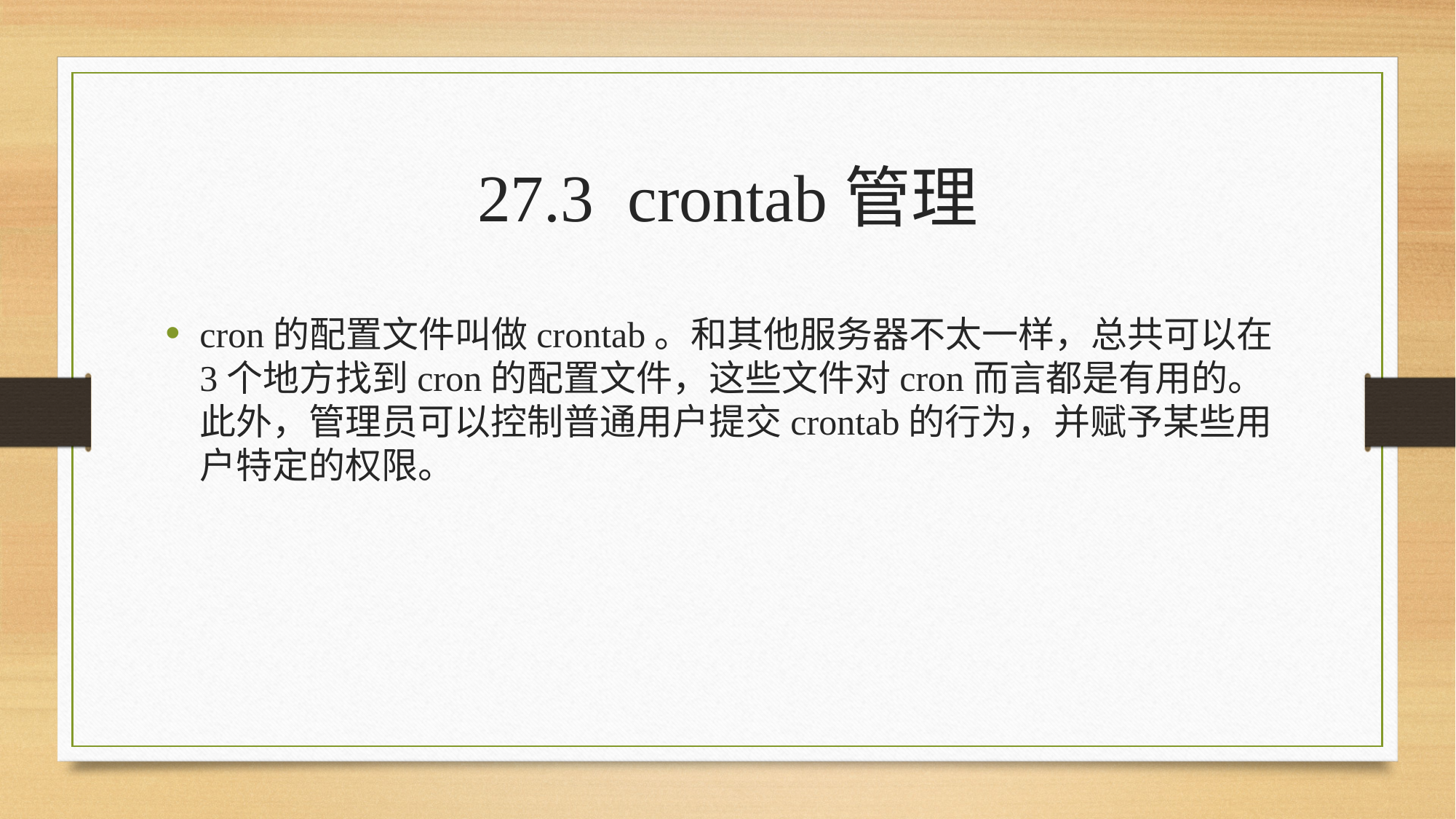

# 27.3  crontab管理
cron的配置文件叫做crontab。和其他服务器不太一样，总共可以在3个地方找到cron的配置文件，这些文件对cron而言都是有用的。此外，管理员可以控制普通用户提交crontab的行为，并赋予某些用户特定的权限。